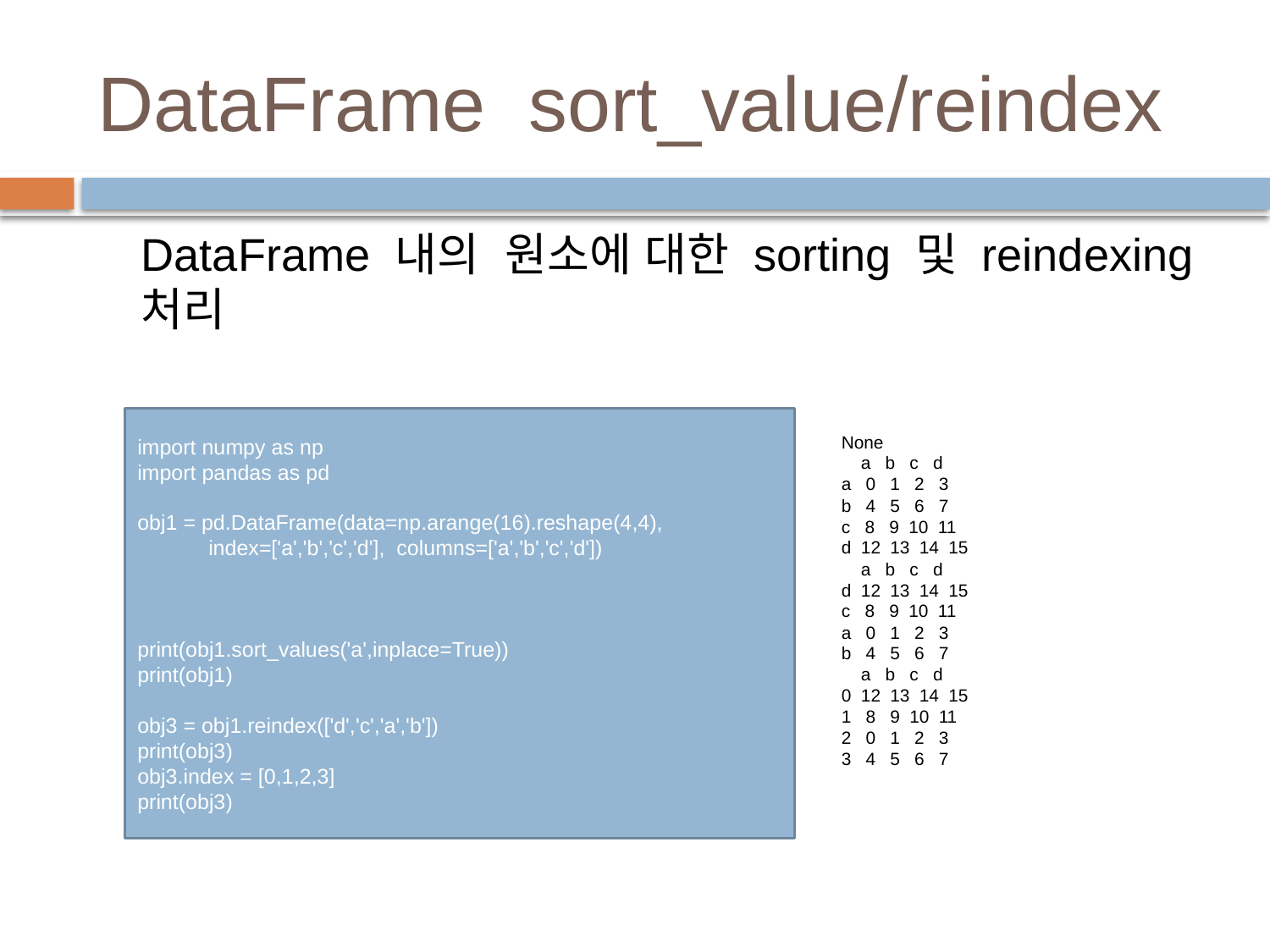

# DataFrame  sort_value/reindex
DataFrame 내의  원소에 대한 sorting 및 reindexing 처리
import numpy as np
import pandas as pd

obj1 = pd.DataFrame(data=np.arange(16).reshape(4,4),
            index=['a','b','c','d'],  columns=['a','b','c','d'])

print(obj1.sort_values('a',inplace=True))
print(obj1)

obj3 = obj1.reindex(['d','c','a','b'])
print(obj3)
obj3.index = [0,1,2,3]
print(obj3)
None
    a   b   c   d
a   0   1   2   3
b   4   5   6   7
c   8   9  10  11
d  12  13  14  15
    a   b   c   d
d  12  13  14  15
c   8   9  10  11
a   0   1   2   3
b   4   5   6   7
    a   b   c   d
0  12  13  14  15
1   8   9  10  11
2   0   1   2   3
3   4   5   6   7